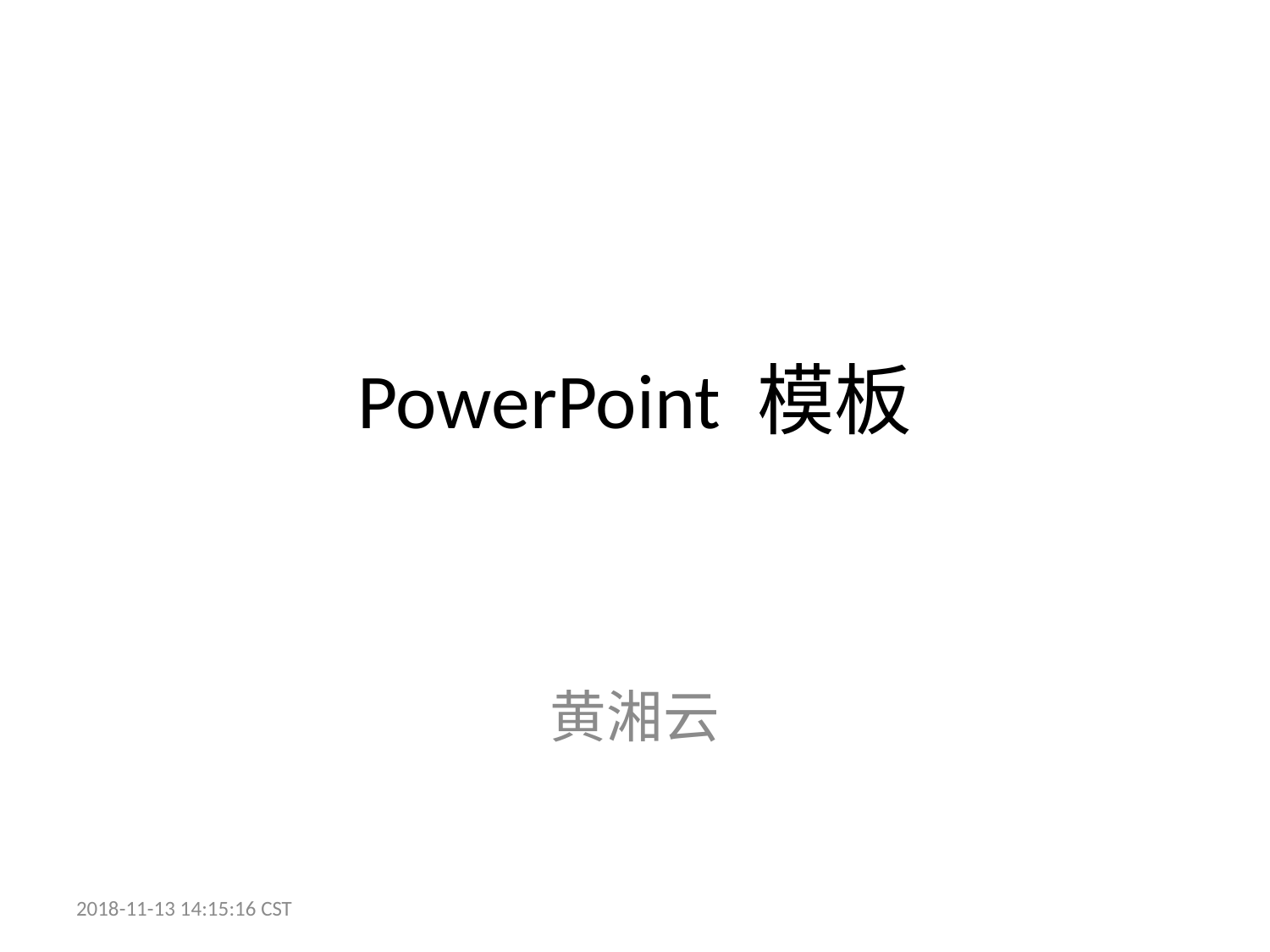

# PowerPoint 模板
黄湘云
2018-11-13 14:15:16 CST